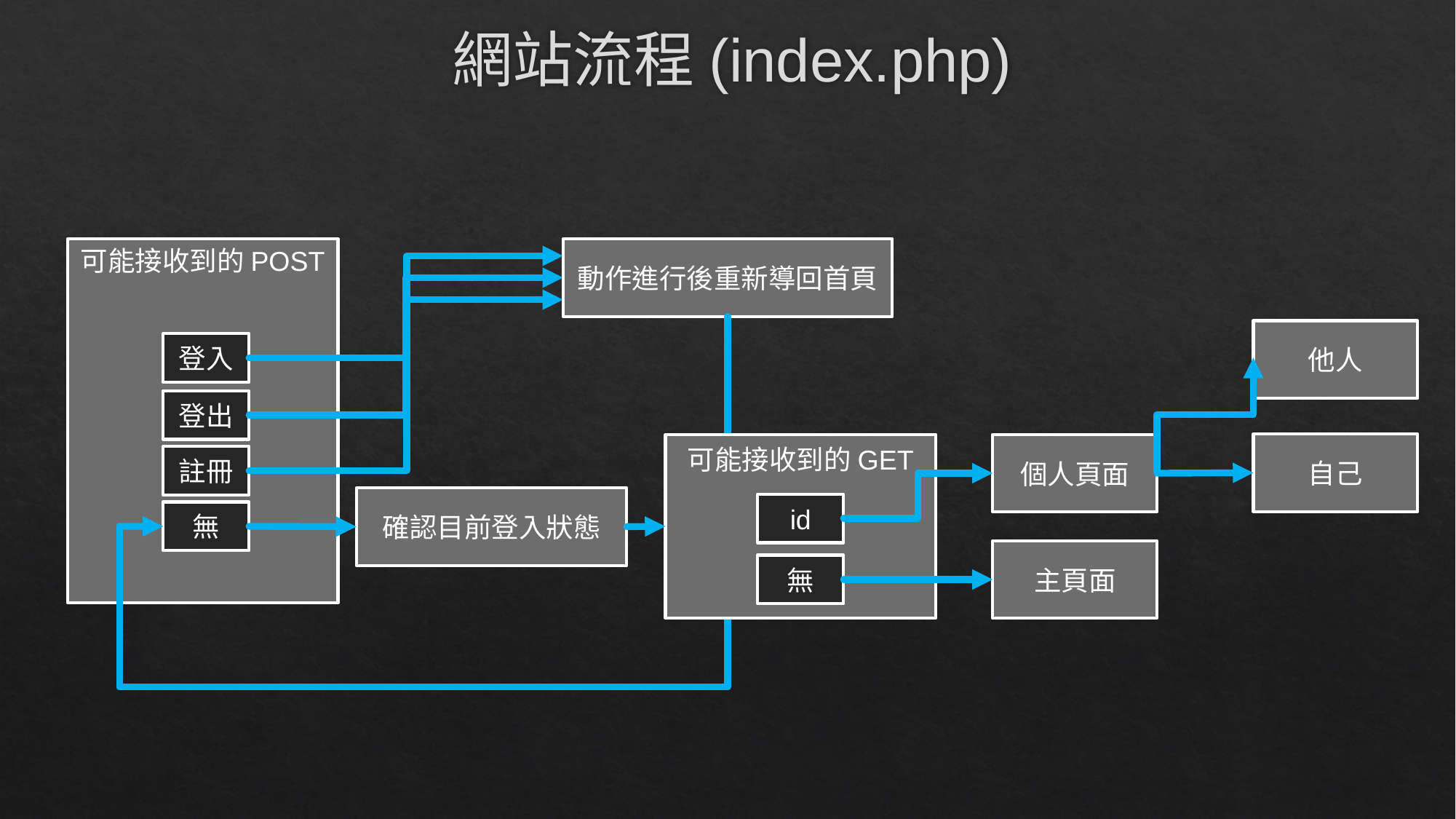

# 網站流程(index.php)

可能接收到的POST
動作進行後重新導回首頁
他人
登入
登出
自己

個人頁面
可能接收到的GET
註冊
確認目前登入狀態
id
無
主頁面
無